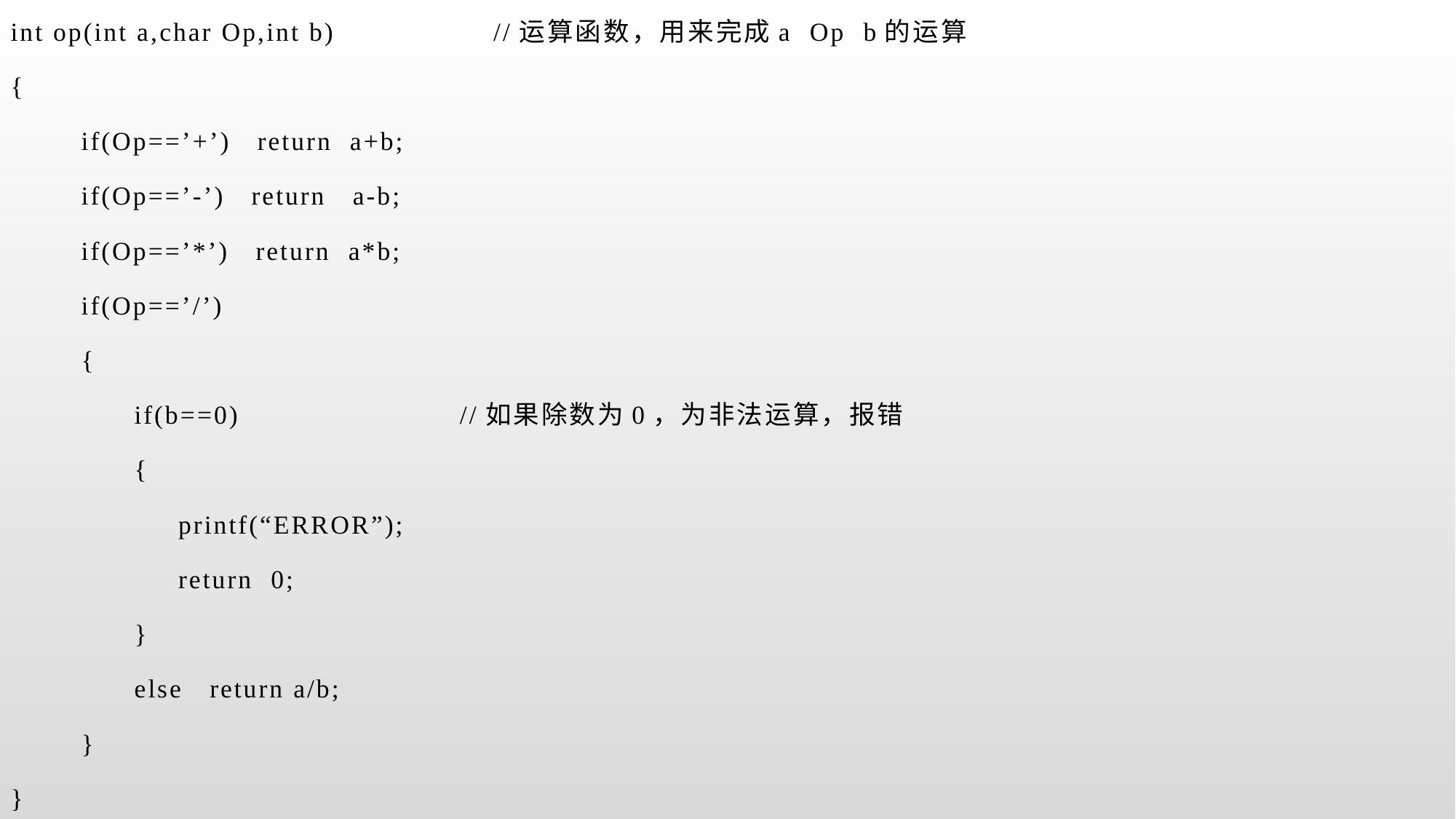

int op(int a,char Op,int b)                  //运算函数，用来完成a  Op  b的运算
{
        if(Op==’+’)   return  a+b;
        if(Op==’-’)   return   a-b;
        if(Op==’*’)   return  a*b;
        if(Op==’/’)
        {
              if(b==0)                         //如果除数为0，为非法运算，报错
              {
                   printf(“ERROR”);
                   return  0;
              }
              else   return a/b;
        }
}